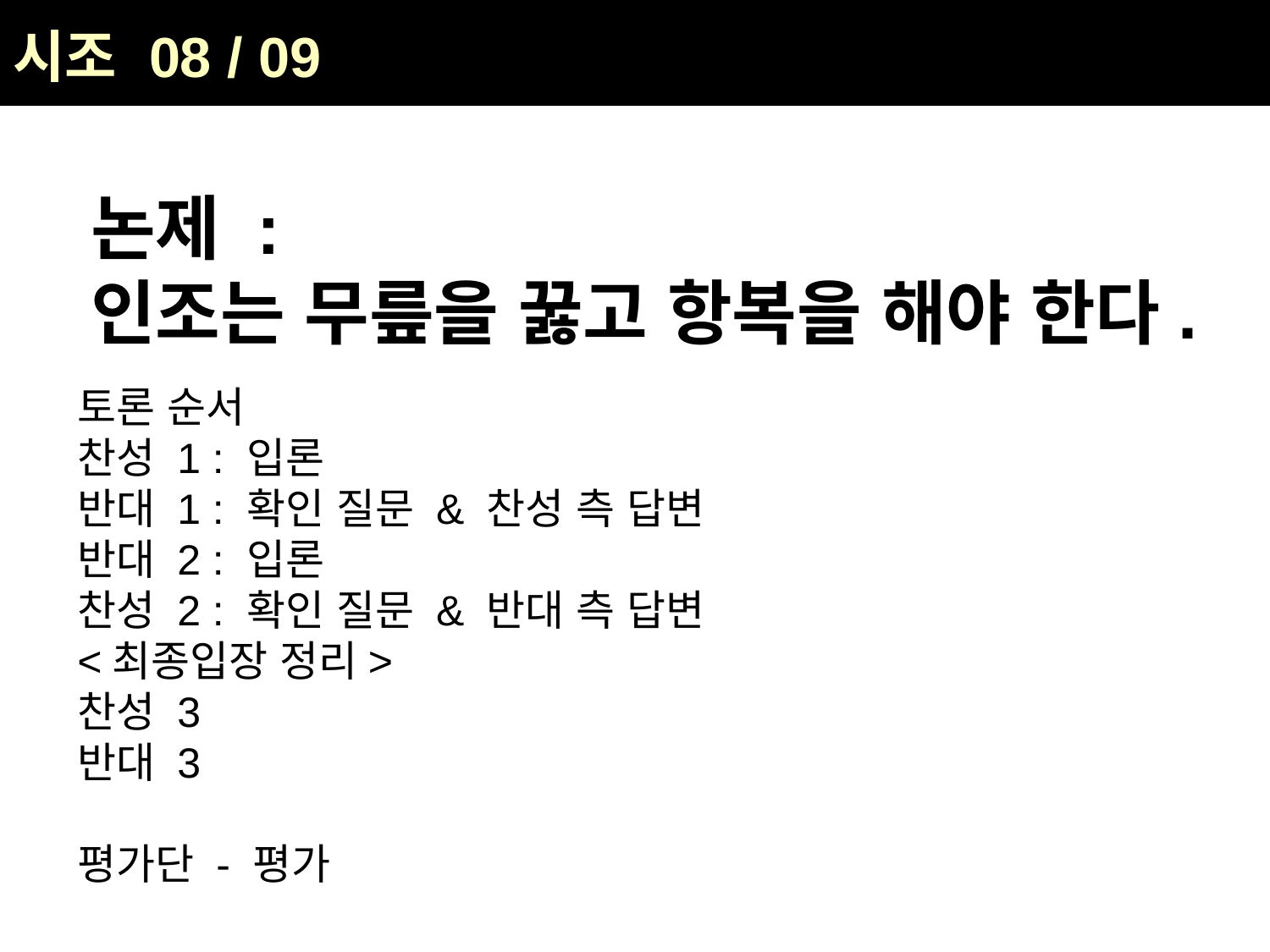

| 시조 08 / 09 |
| --- |
논제 :
인조는 무릎을 꿇고 항복을 해야 한다.
토론 순서
찬성 1 : 입론
반대 1 : 확인 질문 & 찬성 측 답변
반대 2 : 입론
찬성 2 : 확인 질문 & 반대 측 답변
<최종입장 정리>
찬성 3
반대 3

평가단 - 평가